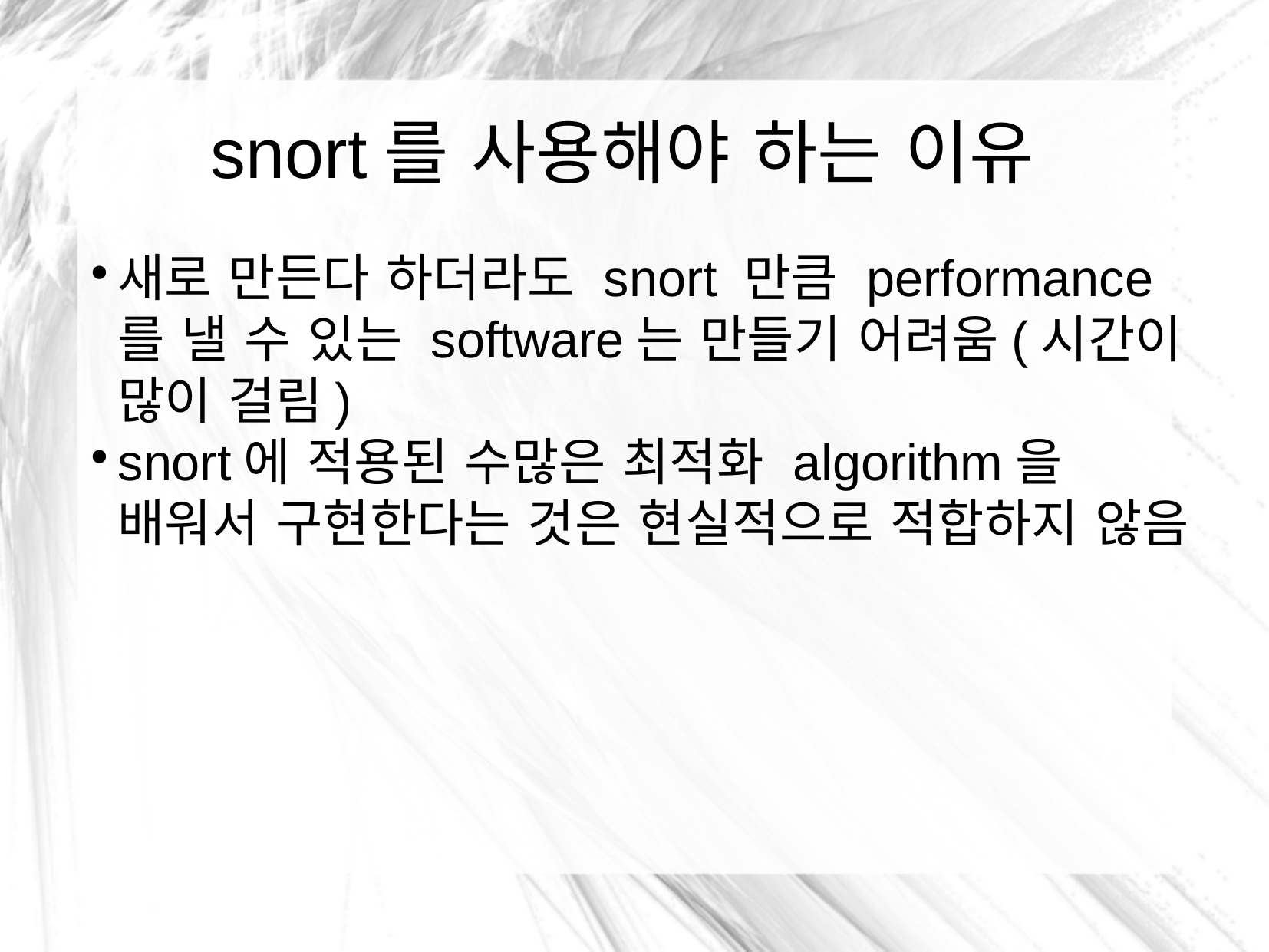

snort를 사용해야 하는 이유
새로 만든다 하더라도 snort 만큼 performance를 낼 수 있는 software는 만들기 어려움(시간이 많이 걸림)
snort에 적용된 수많은 최적화 algorithm을 배워서 구현한다는 것은 현실적으로 적합하지 않음